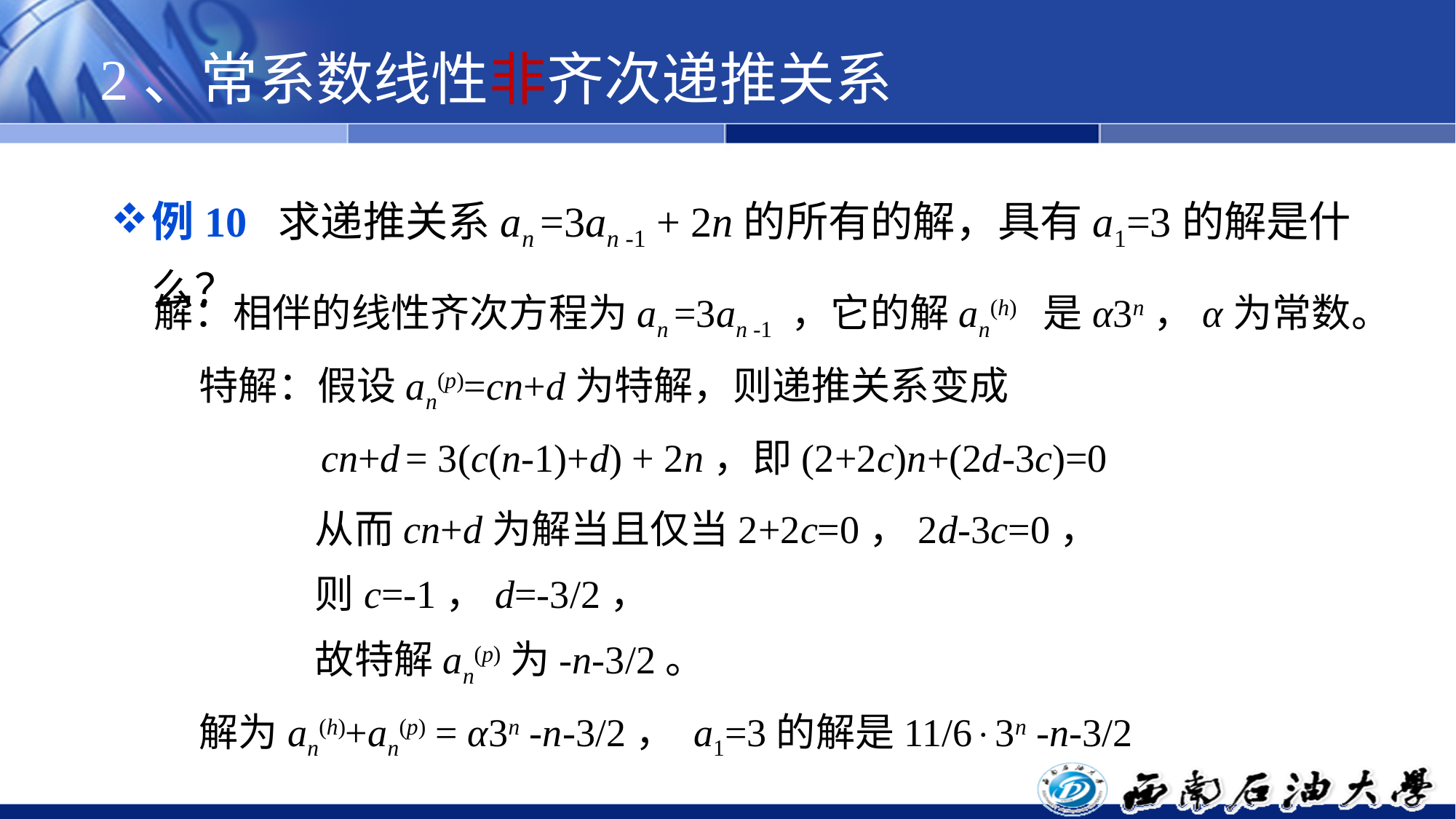

# 2、常系数线性非齐次递推关系
例10  求递推关系an =3an -1 + 2n的所有的解，具有a1=3的解是什么？
解：相伴的线性齐次方程为an =3an -1 ，它的解an(h)   是α3n，α为常数。
    特解：假设an(p)=cn+d为特解，则递推关系变成
                 cn+d = 3(c(n-1)+d) + 2n，即(2+2c)n+(2d-3c)=0
                 从而cn+d为解当且仅当2+2c=0，2d-3c=0，
                 则c=-1，d=-3/2，
                 故特解an(p)为-n-3/2。
    解为an(h)+an(p) = α3n -n-3/2， a1=3的解是11/6⋅3n -n-3/2